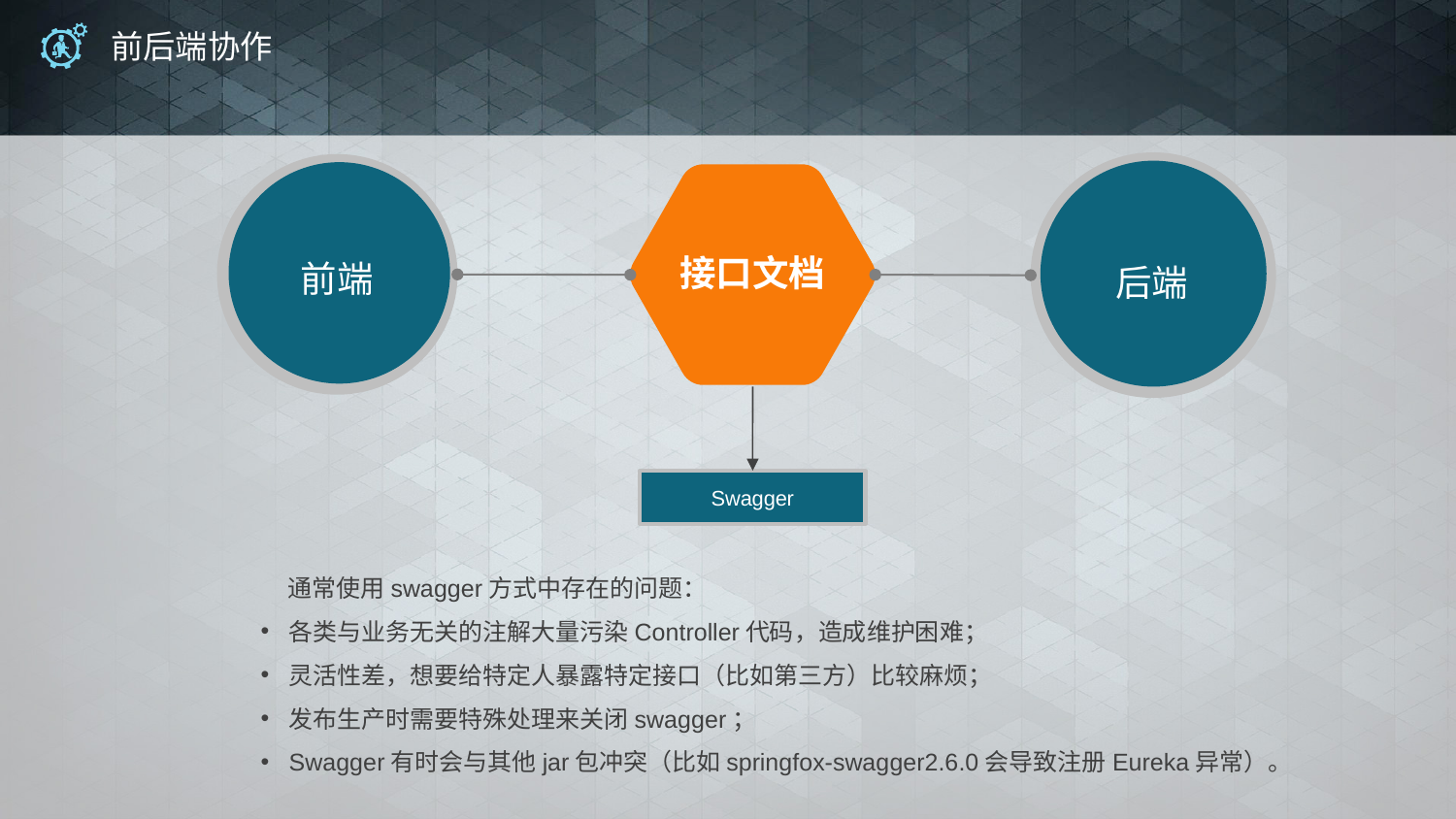

# 前后端协作

后端

前端

接口文档
Swagger
    通常使用swagger方式中存在的问题：
各类与业务无关的注解大量污染Controller代码，造成维护困难；
灵活性差，想要给特定人暴露特定接口（比如第三方）比较麻烦；
发布生产时需要特殊处理来关闭swagger；
Swagger有时会与其他jar包冲突（比如springfox-swagger2.6.0会导致注册Eureka异常）。